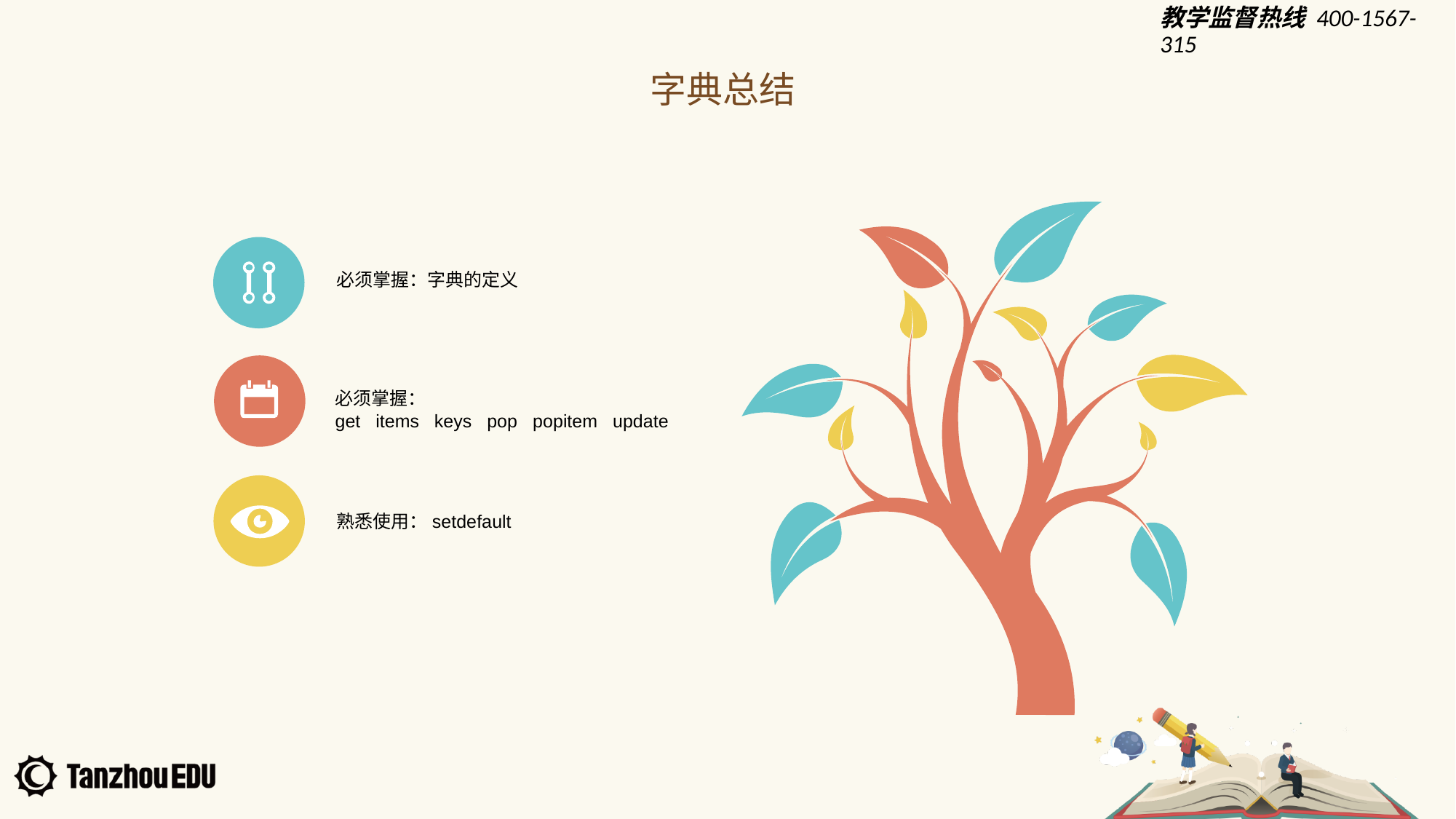

字典总结

必须掌握：字典的定义

必须掌握：
get   items   keys   pop   popitem   update

熟悉使用：setdefault